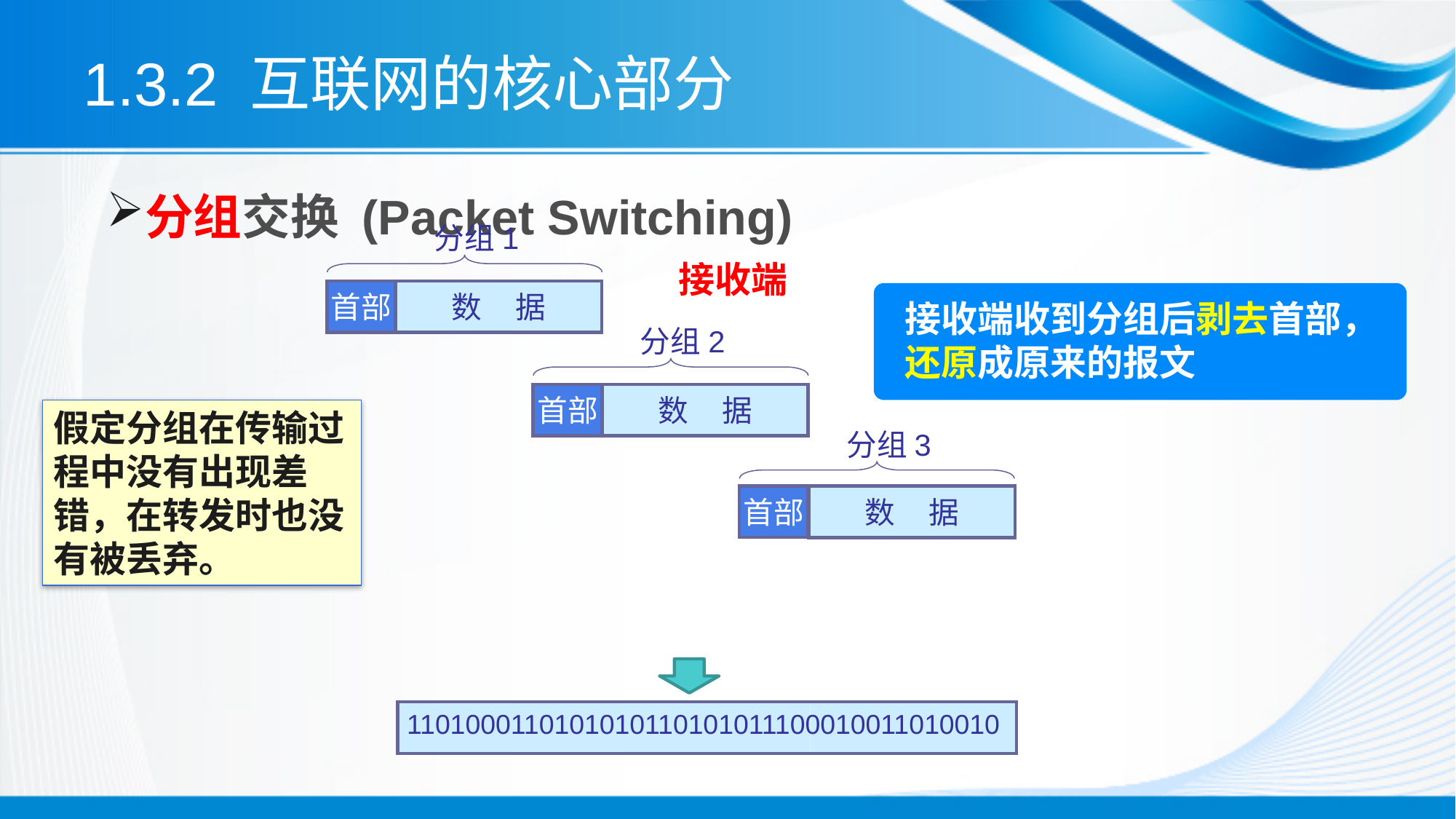

1.3.2 互联网的核心部分
分组交换 (Packet Switching)

分组 1
接收端
首部
数     据

接收端收到分组后剥去首部，还原成原来的报文

分组 2
首部
数     据
假定分组在传输过程中没有出现差错，在转发时也没有被丢弃。

分组 3
首部
数     据

1101000110101010110101011100010011010010